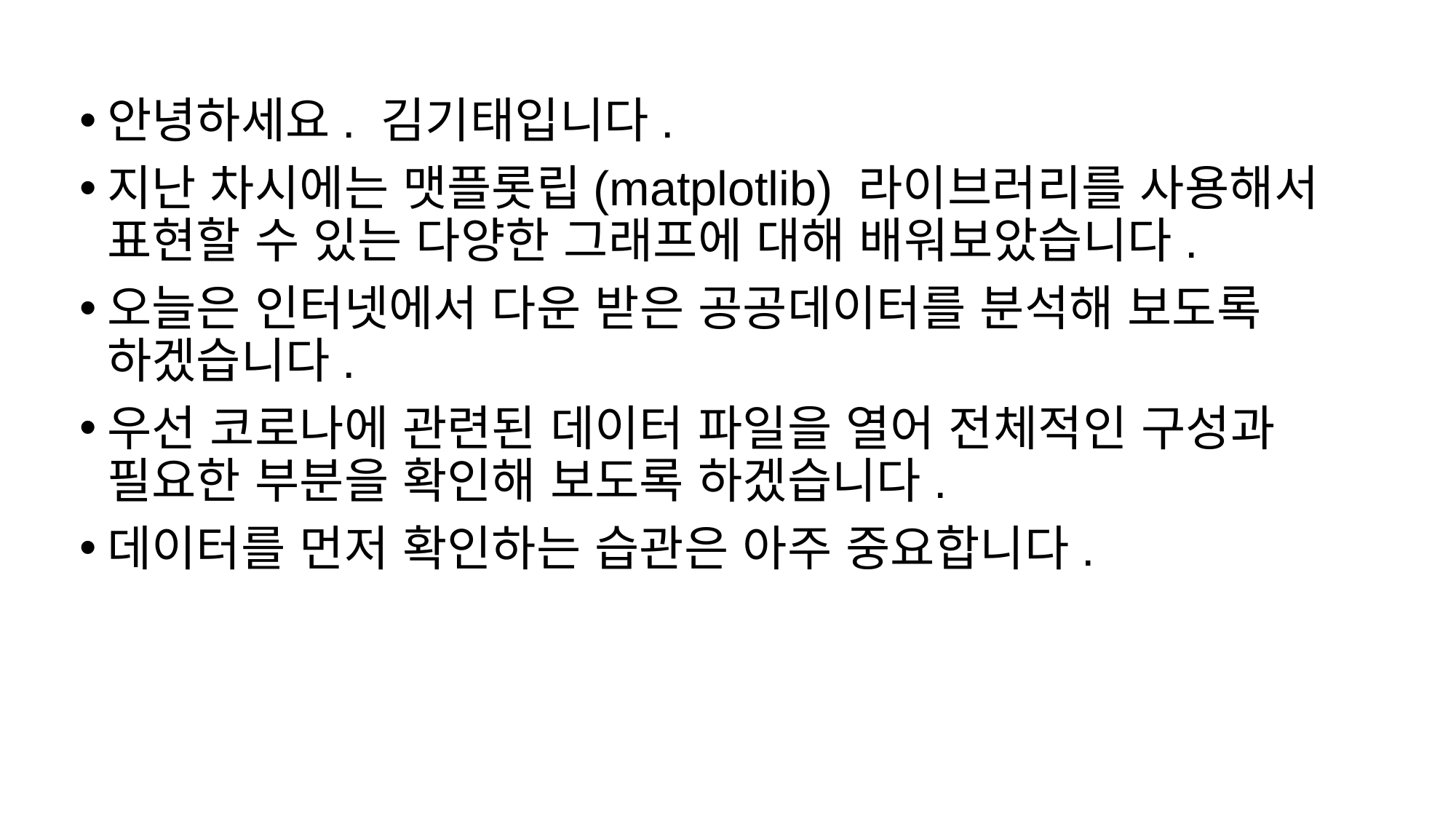

안녕하세요. 김기태입니다.
지난 차시에는 맷플롯립(matplotlib) 라이브러리를 사용해서 표현할 수 있는 다양한 그래프에 대해 배워보았습니다.
오늘은 인터넷에서 다운 받은 공공데이터를 분석해 보도록 하겠습니다.
우선 코로나에 관련된 데이터 파일을 열어 전체적인 구성과 필요한 부분을 확인해 보도록 하겠습니다.
데이터를 먼저 확인하는 습관은 아주 중요합니다.